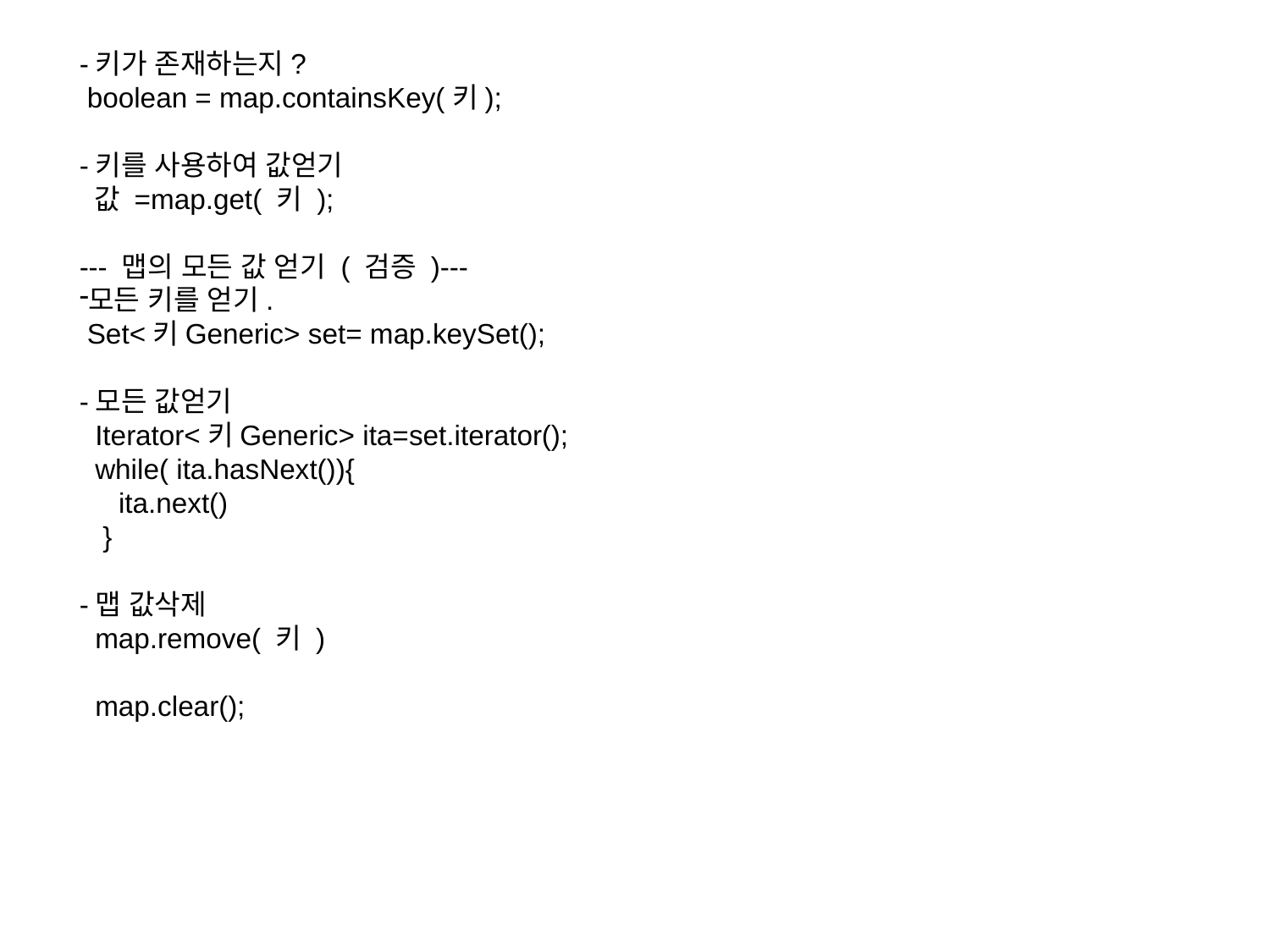

-키가 존재하는지?
 boolean = map.containsKey(키);

-키를 사용하여 값얻기
 값 =map.get( 키 );

--- 맵의 모든 값 얻기 ( 검증 )---
모든 키를 얻기.
 Set<키Generic> set= map.keySet();

-모든 값얻기
  Iterator<키Generic> ita=set.iterator();
  while( ita.hasNext()){
     ita.next()
   }

-맵 값삭제
  map.remove( 키 )

  map.clear();